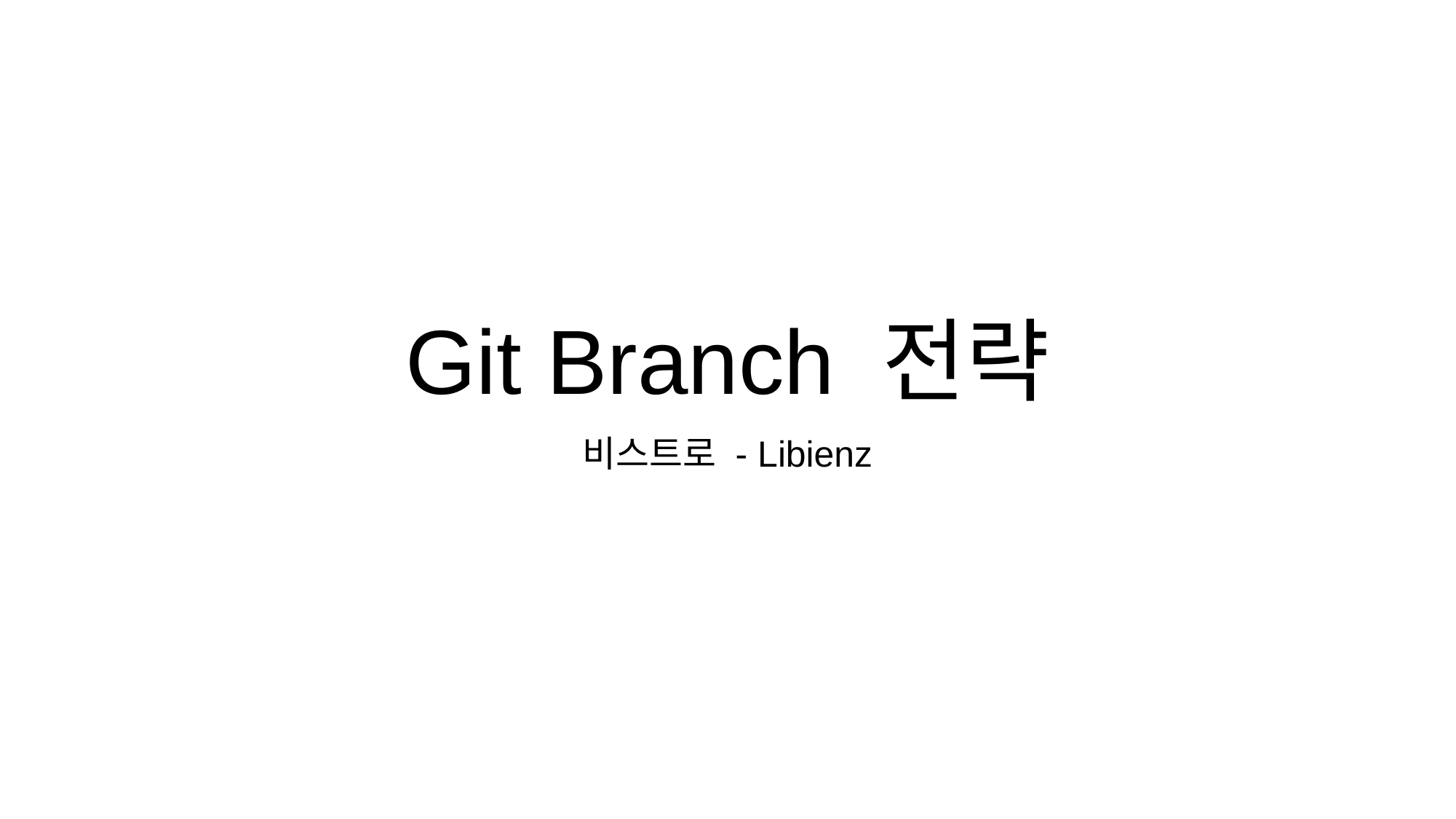

# Git Branch 전략
비스트로 - Libienz